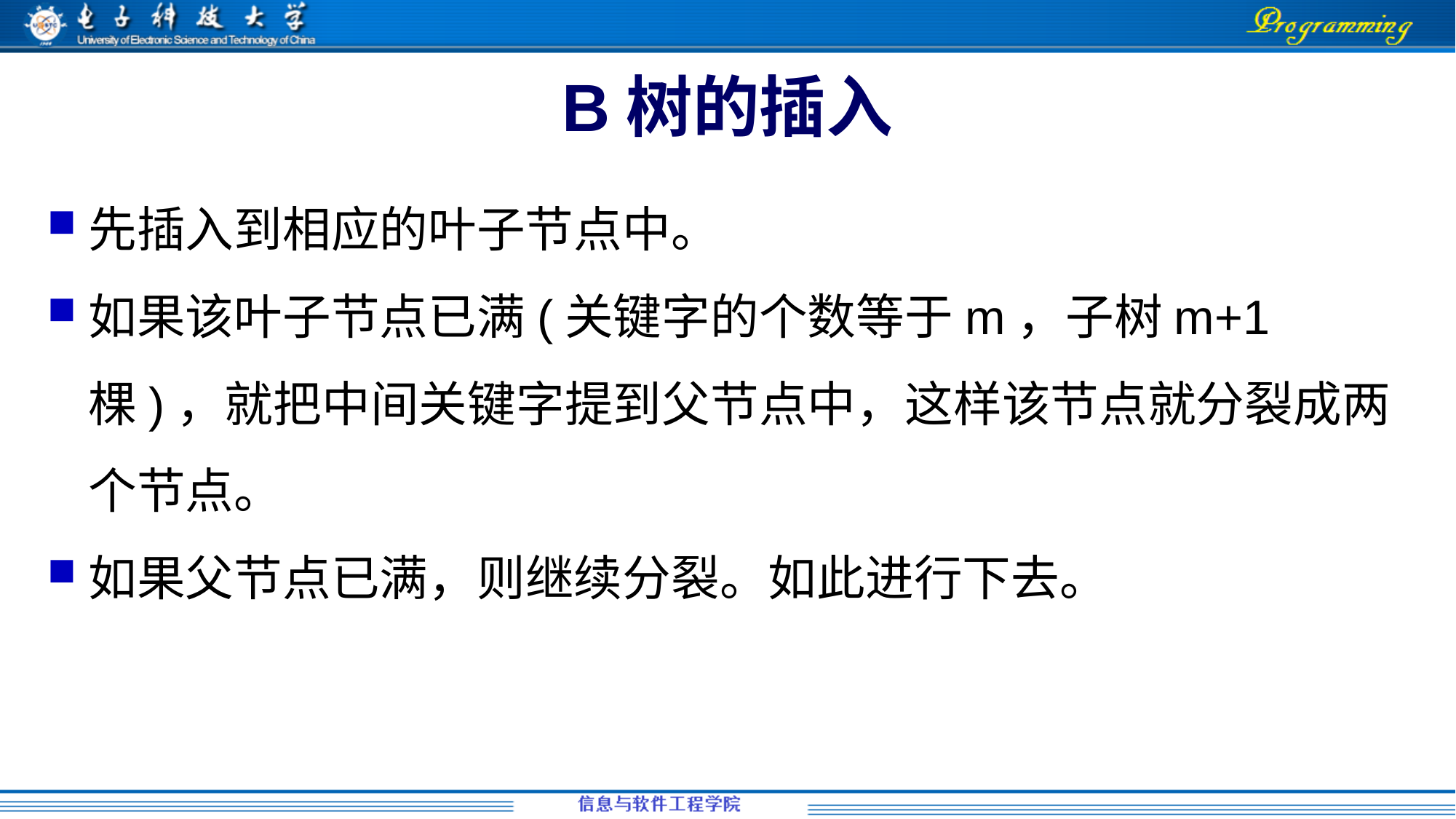

# B树的插入
先插入到相应的叶子节点中。
如果该叶子节点已满(关键字的个数等于m，子树m+1棵)，就把中间关键字提到父节点中，这样该节点就分裂成两个节点。
如果父节点已满，则继续分裂。如此进行下去。